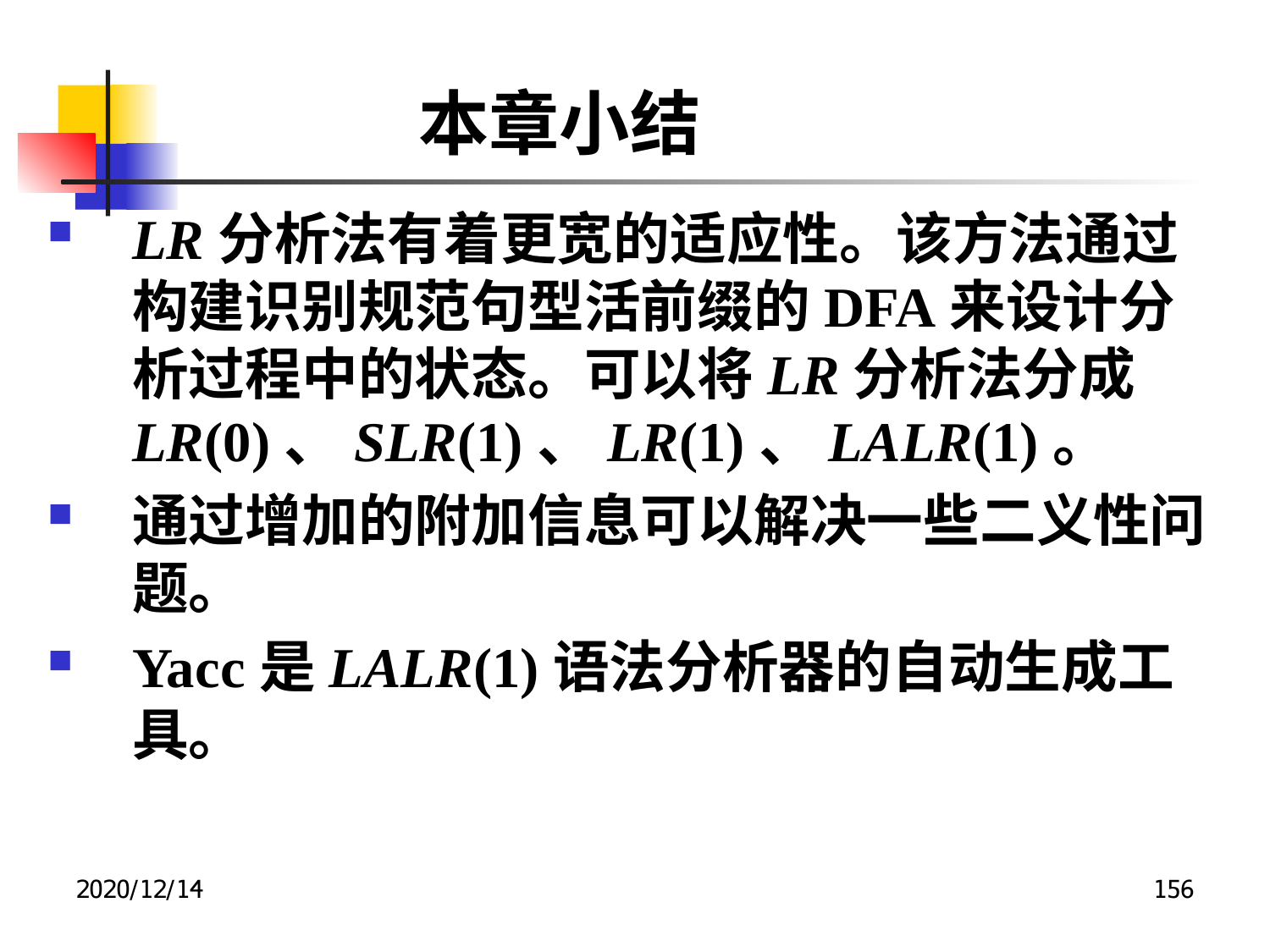

本章小结
LR分析法有着更宽的适应性。该方法通过构建识别规范句型活前缀的DFA来设计分析过程中的状态。可以将LR分析法分成LR(0)、SLR(1)、LR(1)、LALR(1)。
通过增加的附加信息可以解决一些二义性问题。
Yacc是LALR(1)语法分析器的自动生成工具。
2020/12/14
156